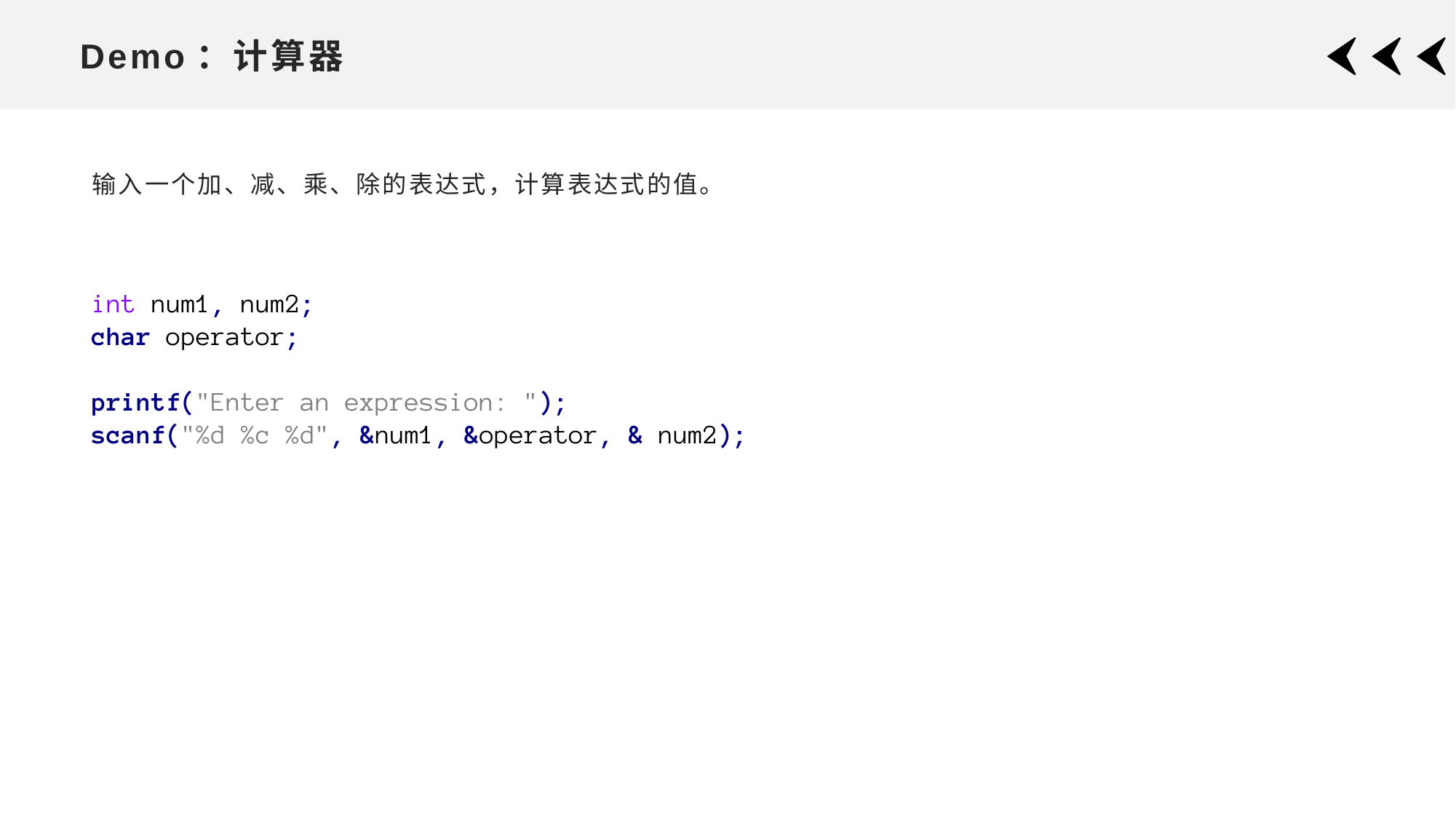

# Demo：计算器
输入一个加、减、乘、除的表达式，计算表达式的值。
int num1, num2;char operator; printf("Enter an expression: ");scanf("%d %c %d", &num1, &operator, & num2);